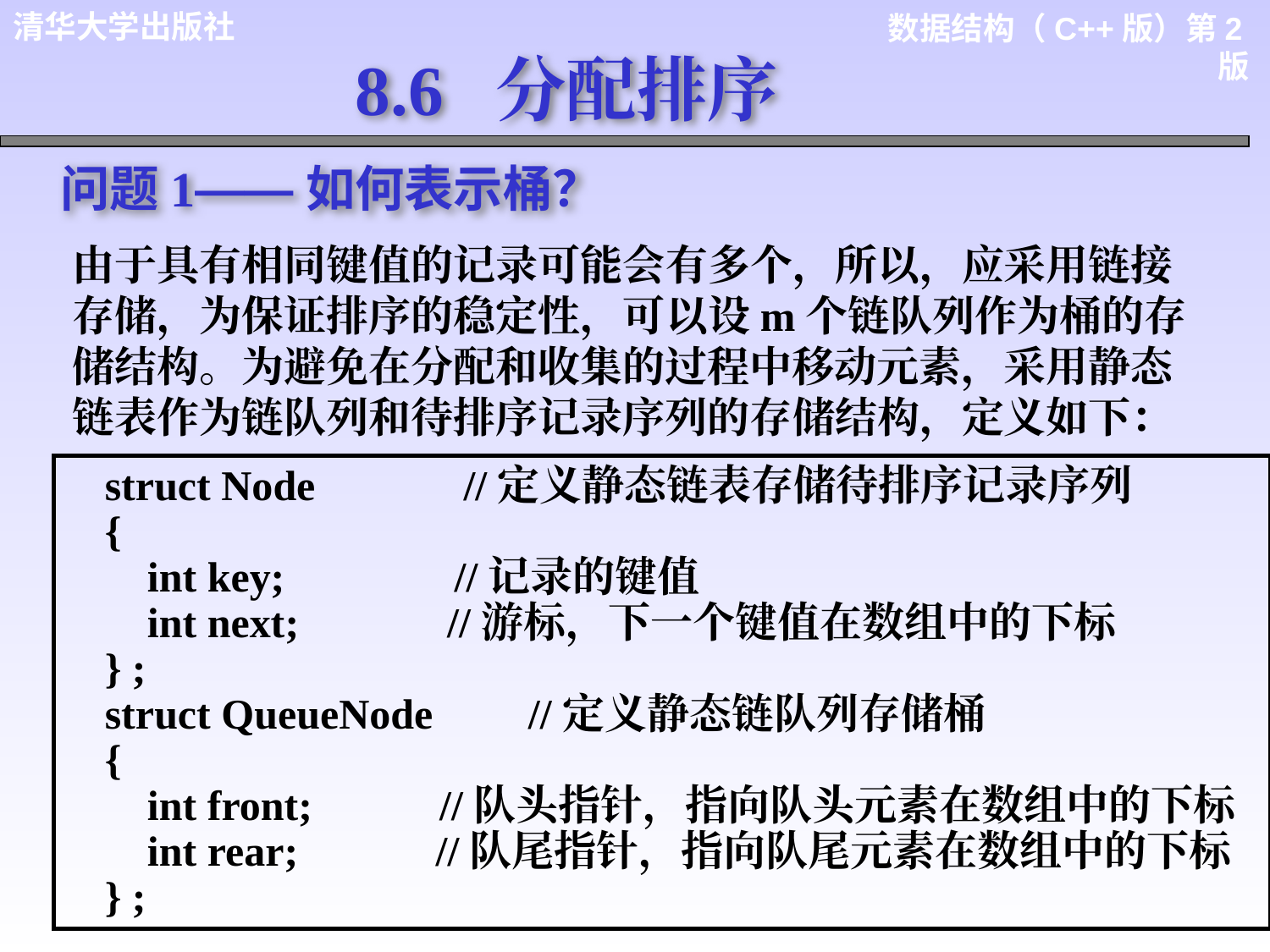

8.6  分配排序
问题1——如何表示桶？
由于具有相同键值的记录可能会有多个，所以，应采用链接存储，为保证排序的稳定性，可以设m个链队列作为桶的存储结构。为避免在分配和收集的过程中移动元素，采用静态链表作为链队列和待排序记录序列的存储结构，定义如下：
struct Node              //定义静态链表存储待排序记录序列
{
    int key;                //记录的键值
    int next;              //游标，下一个键值在数组中的下标
} ;
struct QueueNode         //定义静态链队列存储桶
{
    int front;            //队头指针，指向队头元素在数组中的下标
    int rear;             //队尾指针，指向队尾元素在数组中的下标
} ;